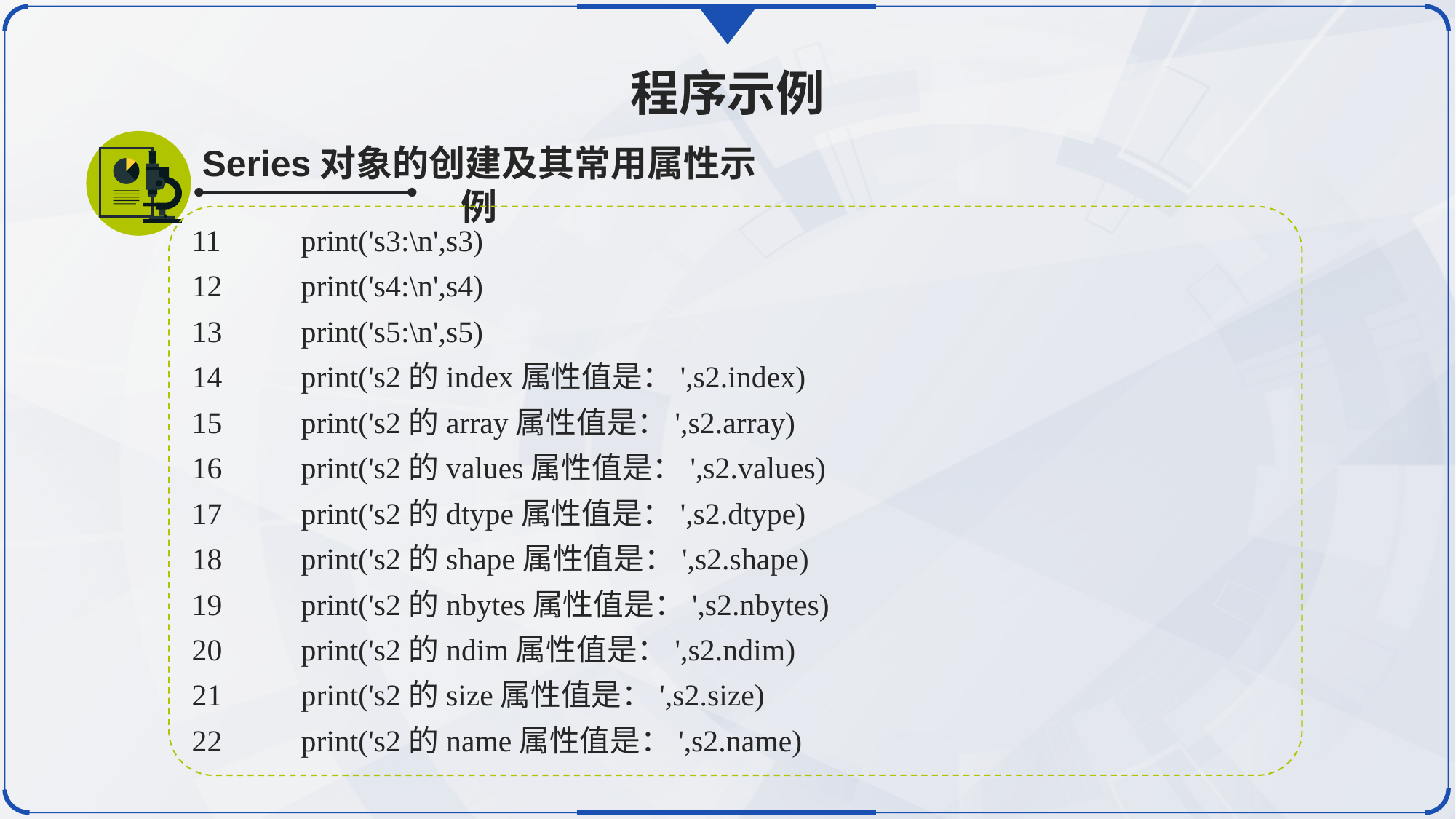

程序示例

Series对象的创建及其常用属性示例

11	print('s3:\n',s3)
12	print('s4:\n',s4)
13	print('s5:\n',s5)
14	print('s2的index属性值是：',s2.index)
15	print('s2的array属性值是：',s2.array)
16	print('s2的values属性值是：',s2.values)
17	print('s2的dtype属性值是：',s2.dtype)
18	print('s2的shape属性值是：',s2.shape)
19	print('s2的nbytes属性值是：',s2.nbytes)
20	print('s2的ndim属性值是：',s2.ndim)
21	print('s2的size属性值是：',s2.size)
22	print('s2的name属性值是：',s2.name)